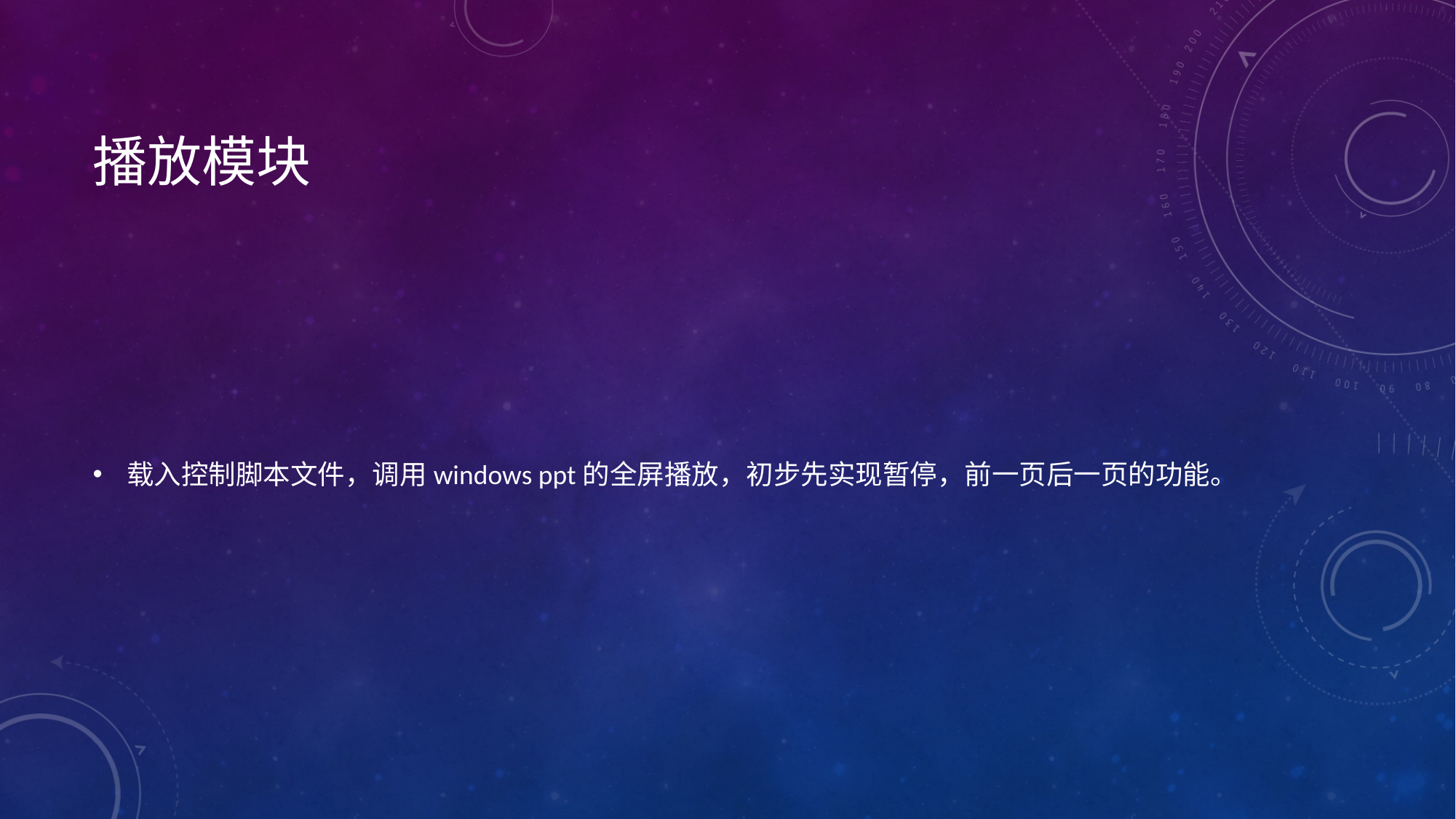

# 播放模块
载入控制脚本文件，调用windows ppt的全屏播放，初步先实现暂停，前一页后一页的功能。